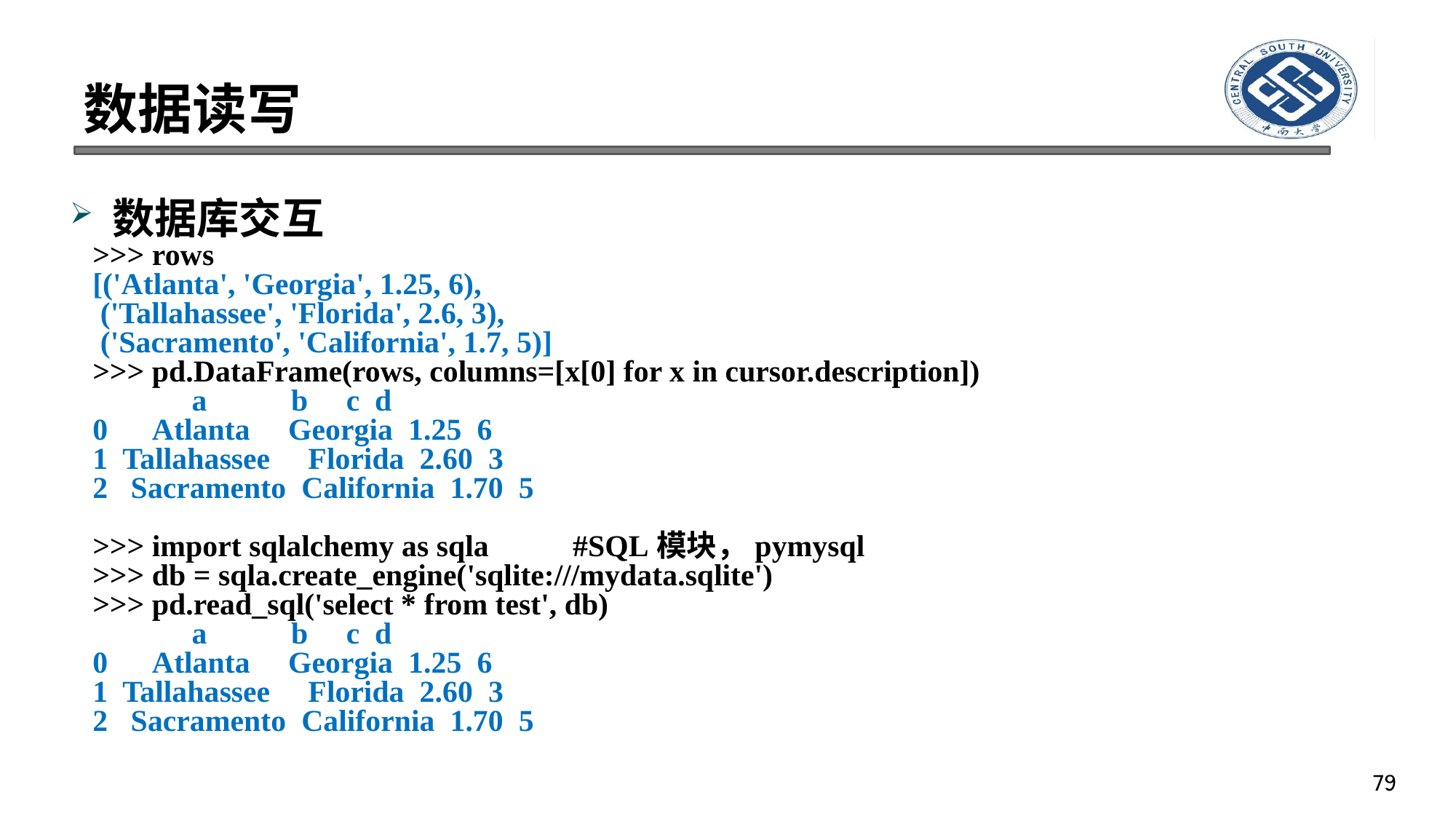

# 数据读写
数据库交互
>>> rows
[('Atlanta', 'Georgia', 1.25, 6),
 ('Tallahassee', 'Florida', 2.6, 3),
 ('Sacramento', 'California', 1.7, 5)]
>>> pd.DataFrame(rows, columns=[x[0] for x in cursor.description])
             a           b     c  d
0      Atlanta     Georgia  1.25  6
1  Tallahassee     Florida  2.60  3
2   Sacramento  California  1.70  5

>>> import sqlalchemy as sqla           #SQL模块，pymysql
>>> db = sqla.create_engine('sqlite:///mydata.sqlite')
>>> pd.read_sql('select * from test', db)
             a           b     c  d
0      Atlanta     Georgia  1.25  6
1  Tallahassee     Florida  2.60  3
2   Sacramento  California  1.70  5

79